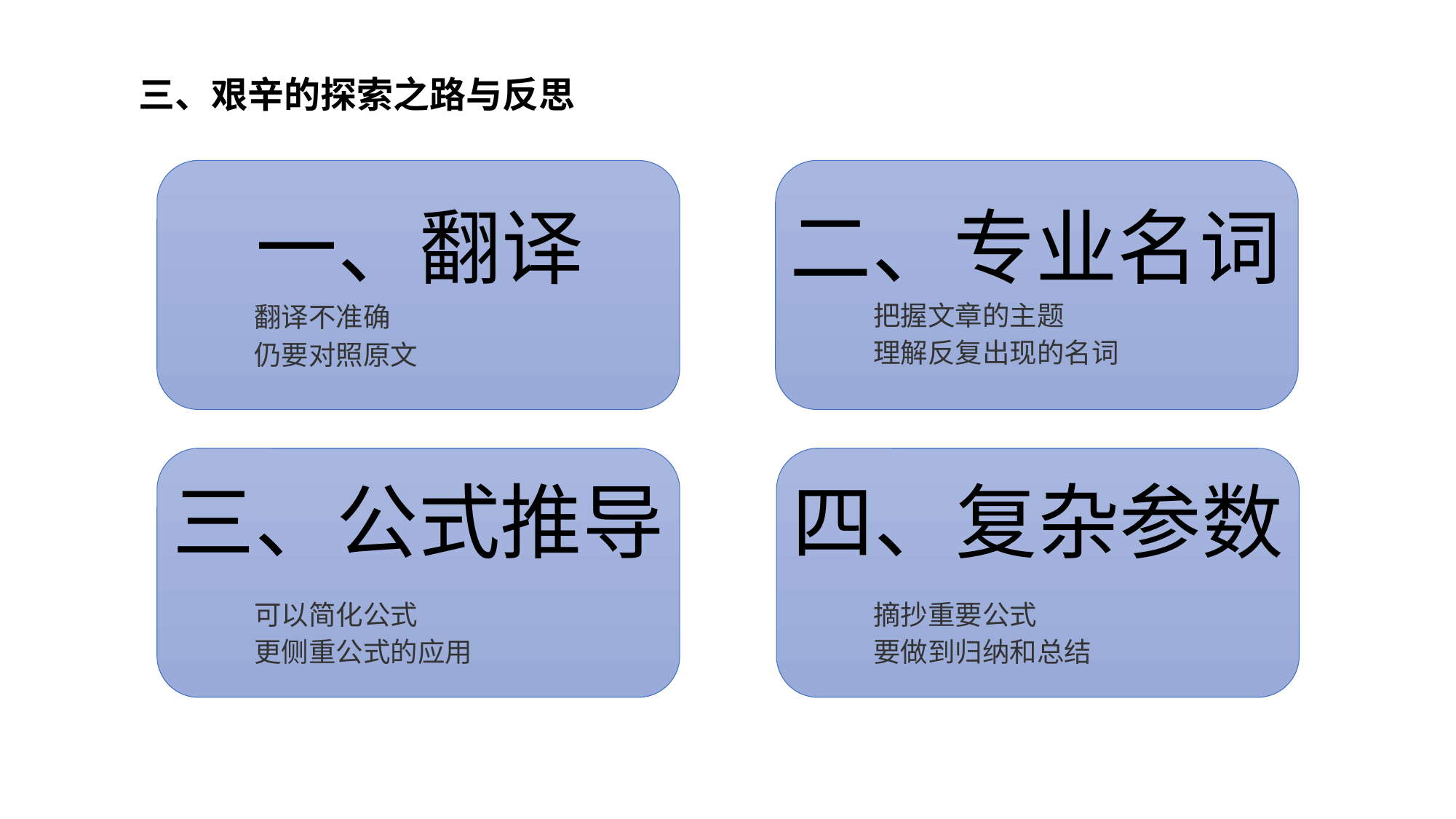

三、艰辛的探索之路与反思

一、翻译
二、专业名词
把握文章的主题
理解反复出现的名词
翻译不准确
仍要对照原文

三、公式推导
四、复杂参数
可以简化公式
更侧重公式的应用
摘抄重要公式
要做到归纳和总结